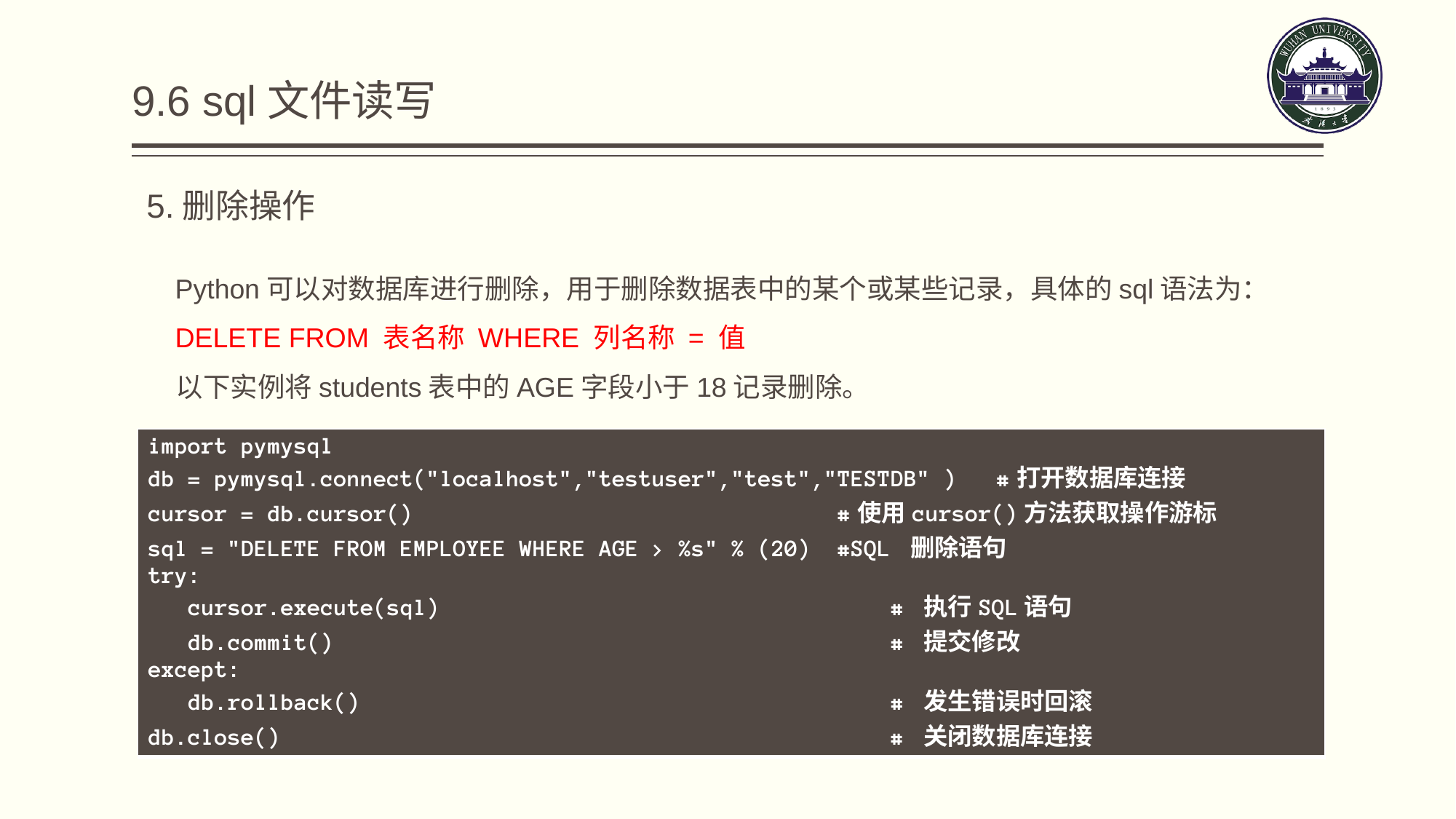

9.6 sql文件读写
5.删除操作
    Python可以对数据库进行删除，用于删除数据表中的某个或某些记录，具体的sql语法为：
    DELETE FROM 表名称 WHERE 列名称 = 值
    以下实例将students表中的AGE字段小于18记录删除。
| import pymysql db = pymysql.connect("localhost","testuser","test","TESTDB" ) #打开数据库连接 cursor = db.cursor() #使用cursor()方法获取操作游标 sql = "DELETE FROM EMPLOYEE WHERE AGE > %s" % (20) #SQL 删除语句 try: cursor.execute(sql) # 执行SQL语句 db.commit() # 提交修改 except: db.rollback() # 发生错误时回滚 db.close() # 关闭数据库连接 |
| --- |